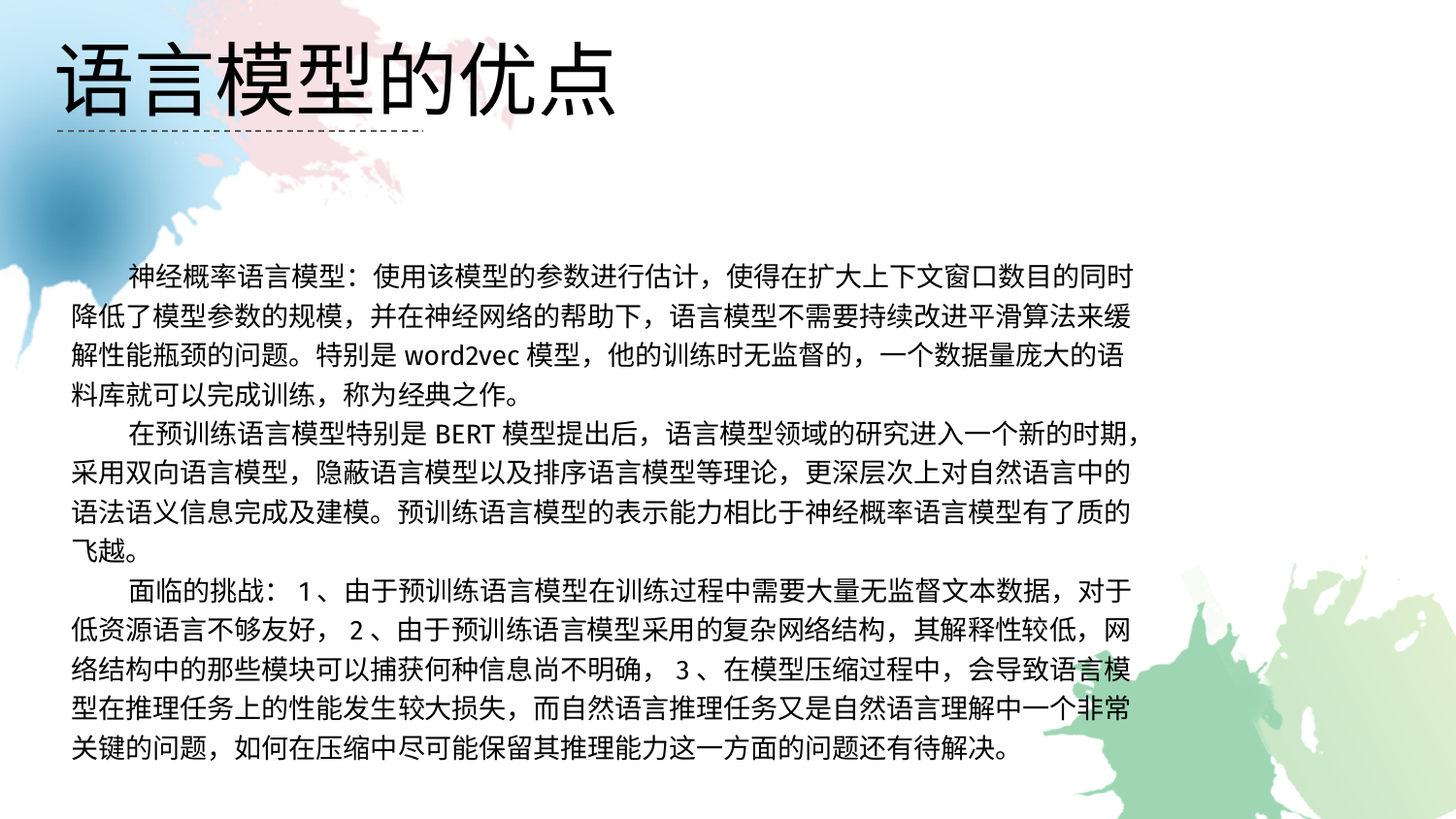

语言模型的优点
神经概率语言模型：使用该模型的参数进行估计，使得在扩大上下文窗口数目的同时降低了模型参数的规模，并在神经网络的帮助下，语言模型不需要持续改进平滑算法来缓解性能瓶颈的问题。特别是word2vec模型，他的训练时无监督的，一个数据量庞大的语料库就可以完成训练，称为经典之作。
在预训练语言模型特别是BERT模型提出后，语言模型领域的研究进入一个新的时期，采用双向语言模型，隐蔽语言模型以及排序语言模型等理论，更深层次上对自然语言中的语法语义信息完成及建模。预训练语言模型的表示能力相比于神经概率语言模型有了质的飞越。
面临的挑战：1、由于预训练语言模型在训练过程中需要大量无监督文本数据，对于低资源语言不够友好，2、由于预训练语言模型采用的复杂网络结构，其解释性较低，网络结构中的那些模块可以捕获何种信息尚不明确，3、在模型压缩过程中，会导致语言模型在推理任务上的性能发生较大损失，而自然语言推理任务又是自然语言理解中一个非常关键的问题，如何在压缩中尽可能保留其推理能力这一方面的问题还有待解决。